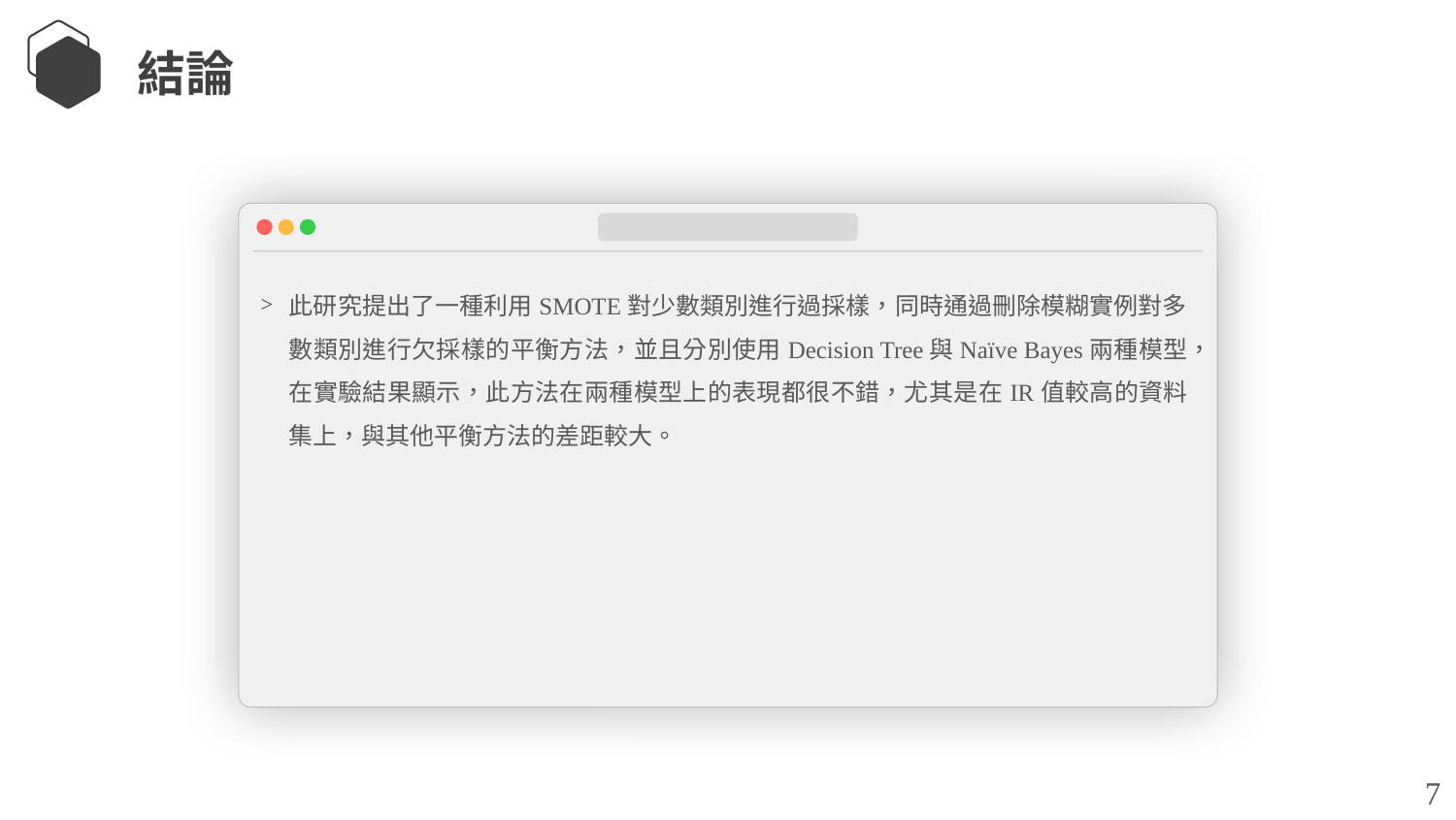

結論

此研究提出了一種利用SMOTE對少數類別進行過採樣，同時通過刪除模糊實例對多數類別進行欠採樣的平衡方法，並且分別使用Decision Tree與Naïve Bayes兩種模型，在實驗結果顯示，此方法在兩種模型上的表現都很不錯，尤其是在IR值較高的資料集上，與其他平衡方法的差距較大。
7